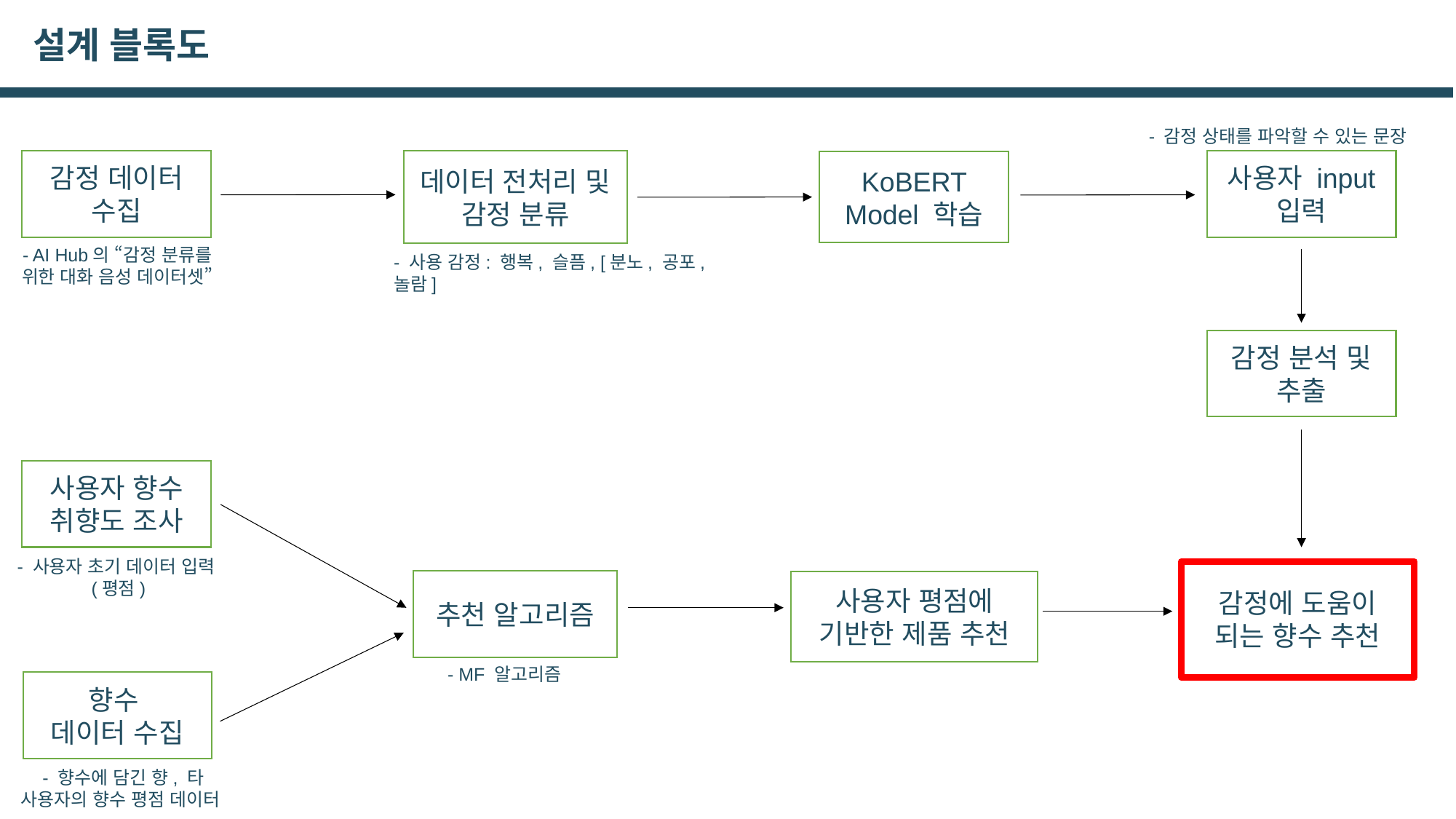

설계 블록도
- 감정 상태를 파악할 수 있는 문장

데이터 전처리 및 감정 분류
감정 데이터 수집
사용자 input 입력
KoBERT Model 학습
- AI Hub의 “감정 분류를 위한 대화 음성 데이터셋”
- 사용 감정: 행복, 슬픔, [분노, 공포, 놀람]
감정 분석 및 추출
사용자 향수 취향도 조사
- 사용자 초기 데이터 입력(평점)
감정에 도움이 되는 향수 추천

추천 알고리즘
사용자 평점에 기반한 제품 추천
- MF 알고리즘
향수
데이터 수집
- 향수에 담긴 향, 타 사용자의 향수 평점 데이터